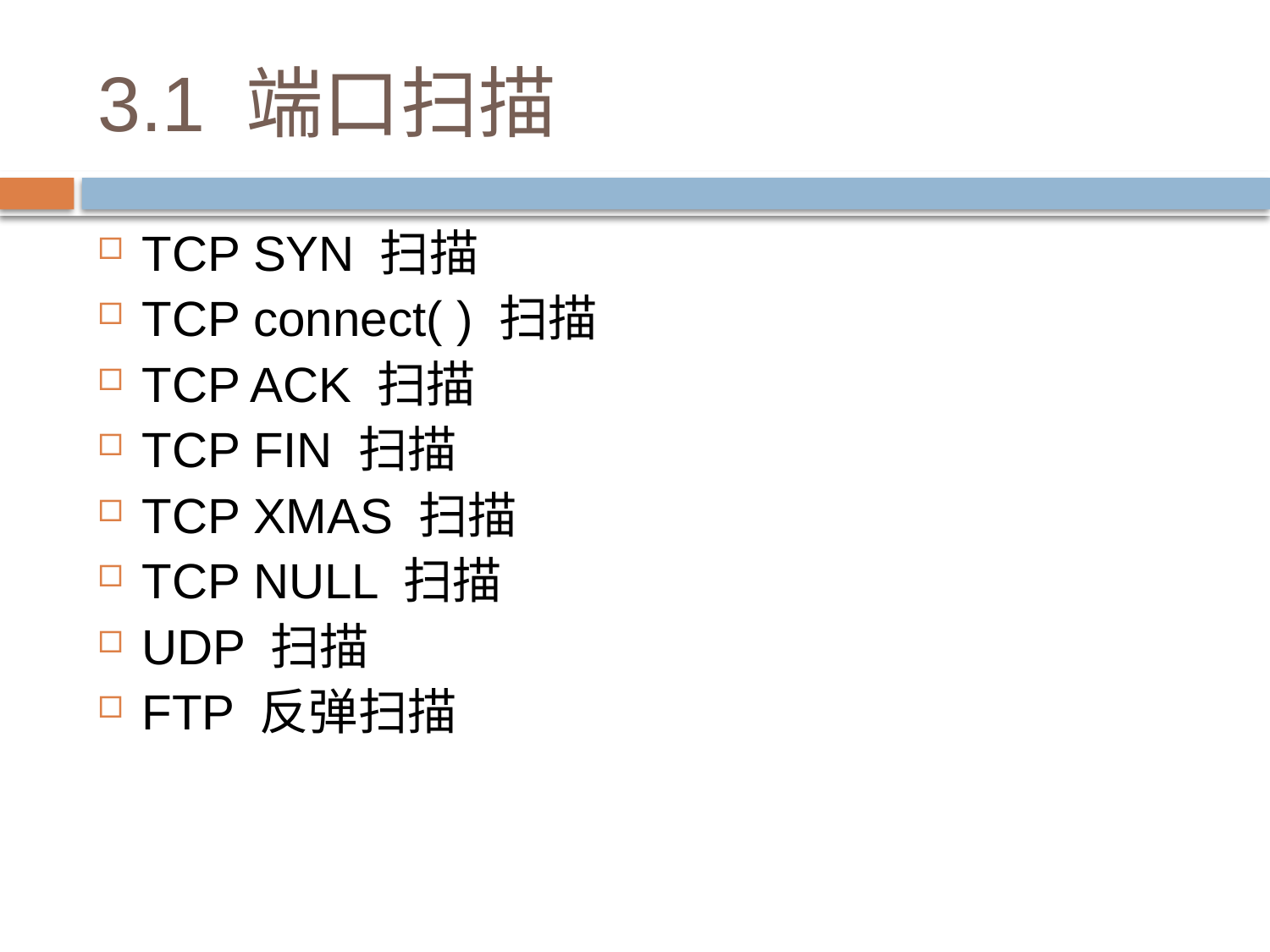

# 3.1 端口扫描
TCP SYN 扫描
TCP connect( ) 扫描
TCP ACK 扫描
TCP FIN 扫描
TCP XMAS 扫描
TCP NULL 扫描
UDP 扫描
FTP 反弹扫描